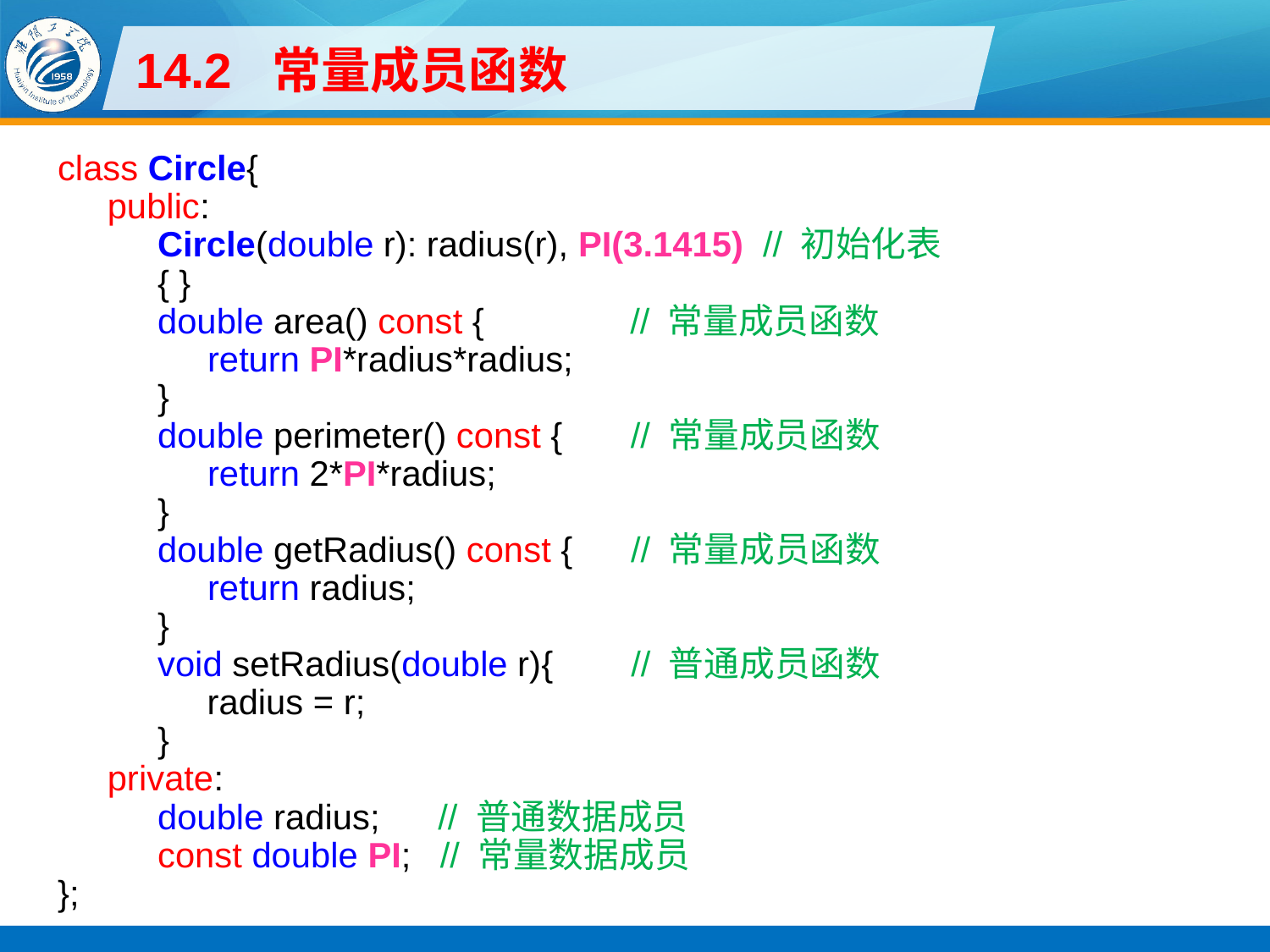

# 14.2  常量成员函数
class Circle{
public:
Circle(double r): radius(r), PI(3.1415)  // 初始化表
{ }
double area() const {               // 常量成员函数
return PI*radius*radius;
}
double perimeter() const {       // 常量成员函数
return 2*PI*radius;
}
double getRadius() const {      // 常量成员函数
return radius;
}
void setRadius(double r){        // 普通成员函数
radius = r;
}
private:
double radius;      // 普通数据成员
const double PI;   // 常量数据成员
};